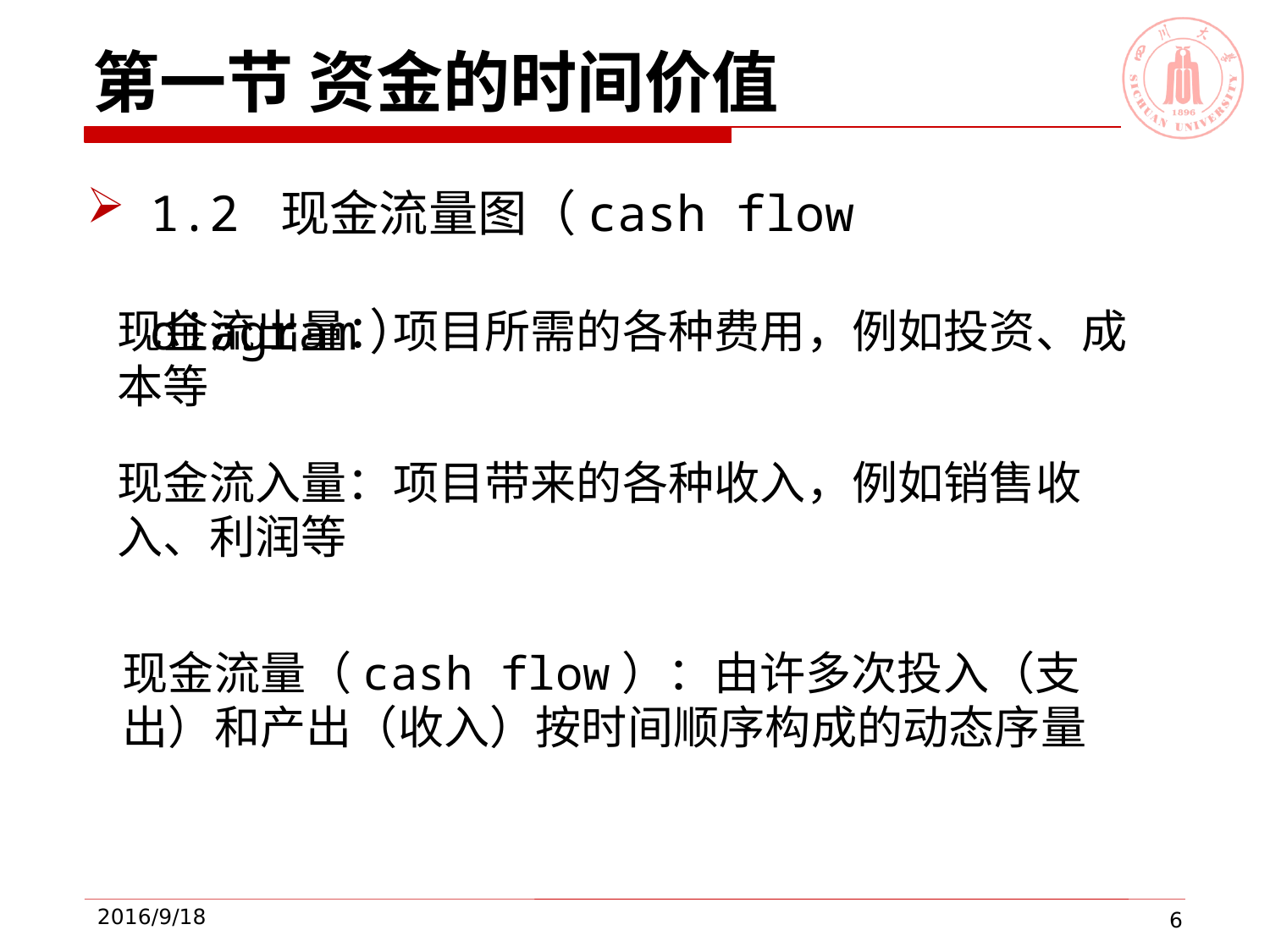

# 第一节 资金的时间价值
1.2 现金流量图（cash flow diagram）
现金流出量：项目所需的各种费用，例如投资、成本等
现金流入量：项目带来的各种收入，例如销售收入、利润等
现金流量（cash flow）：由许多次投入（支出）和产出（收入）按时间顺序构成的动态序量
2016/9/18
6